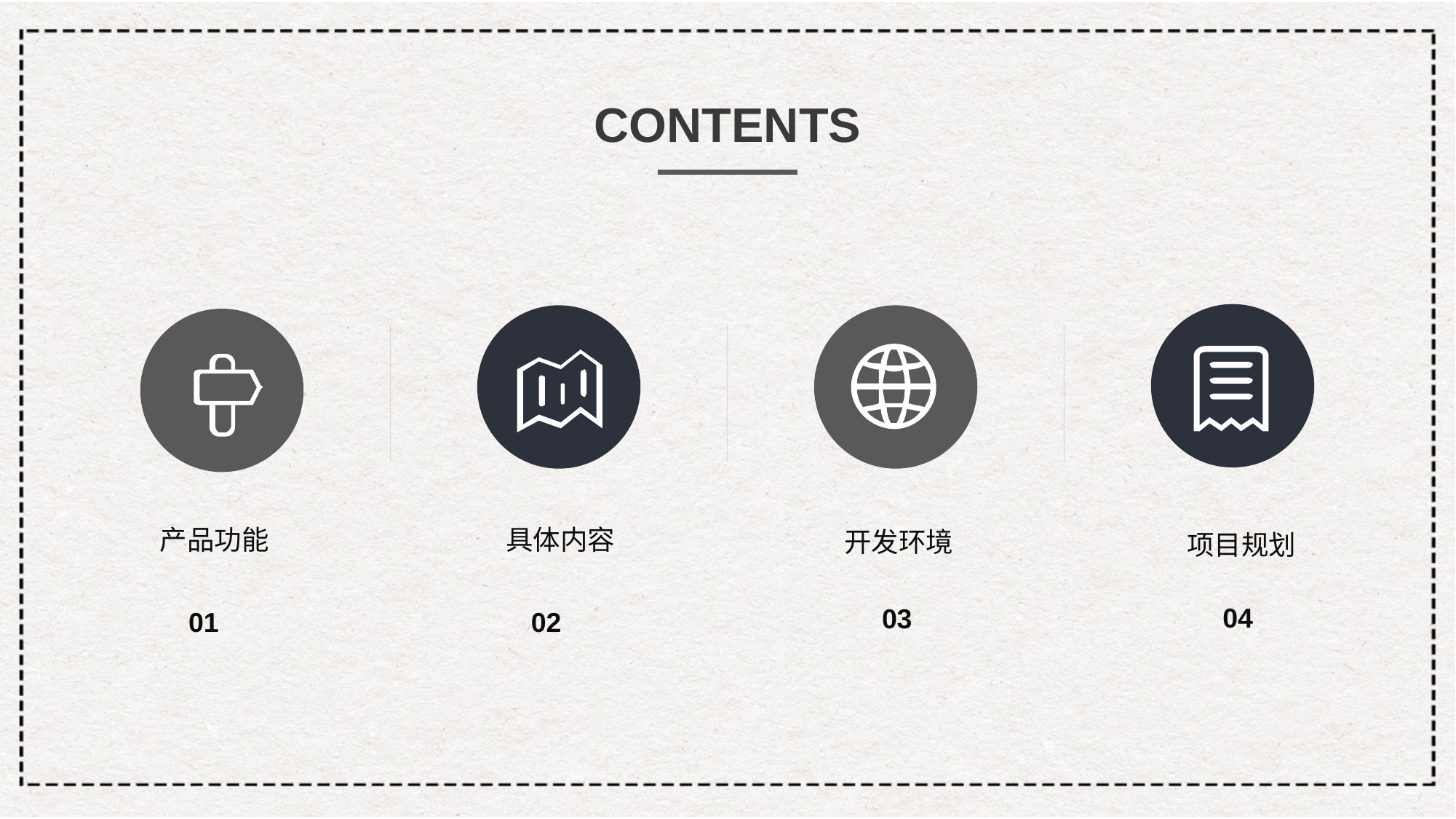

CONTENTS

产品功能
具体内容
开发环境
项目规划
04
03
01
02